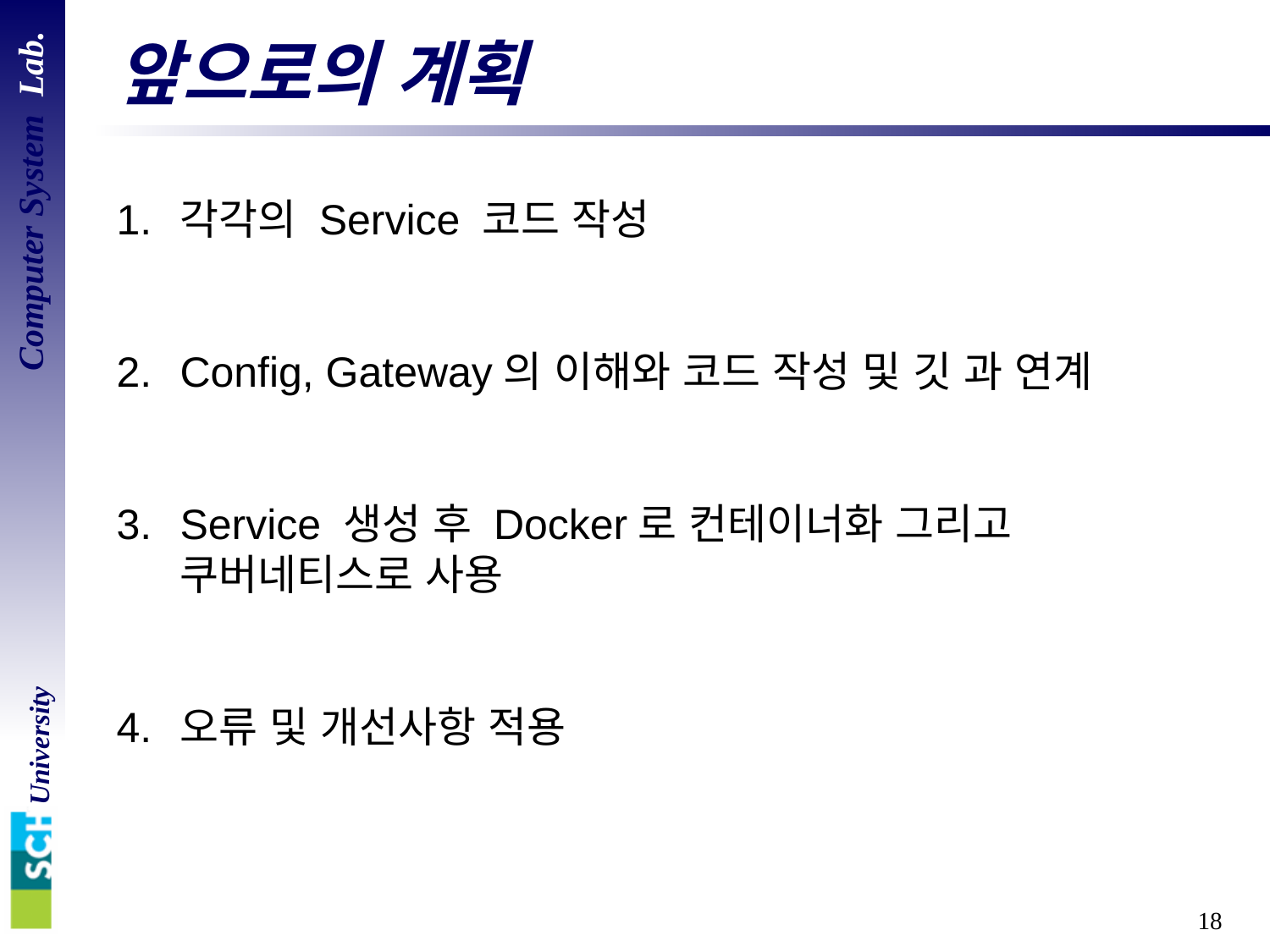

# 앞으로의 계획
각각의 Service 코드 작성

Config, Gateway의 이해와 코드 작성 및 깃 과 연계

Service 생성 후 Docker로 컨테이너화 그리고 쿠버네티스로 사용

오류 및 개선사항 적용